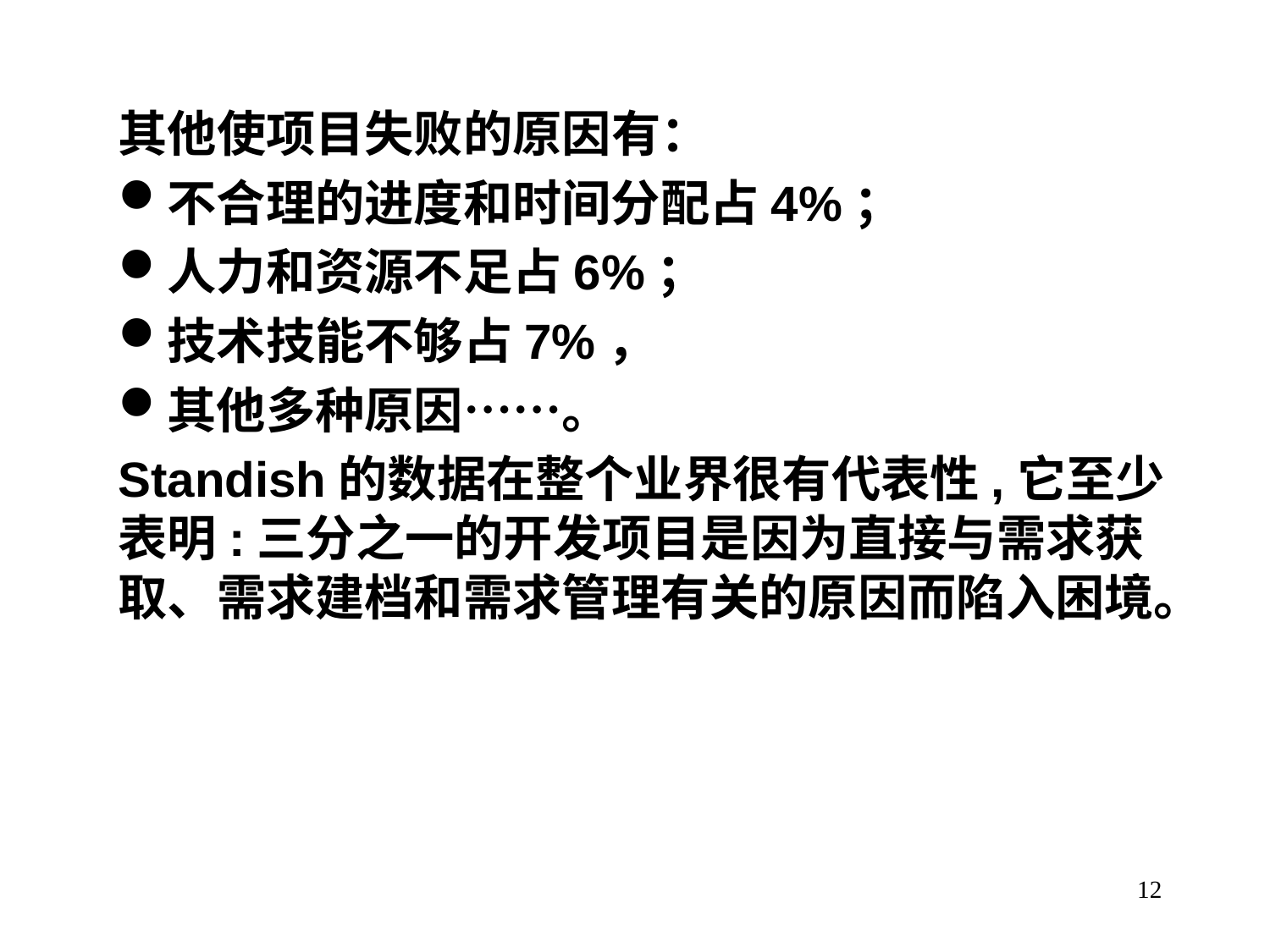

# 其他使项目失败的原因有：
不合理的进度和时间分配占4%；
人力和资源不足占6%；
技术技能不够占7%，
其他多种原因……。
Standish的数据在整个业界很有代表性,它至少表明:三分之一的开发项目是因为直接与需求获取、需求建档和需求管理有关的原因而陷入困境。

12